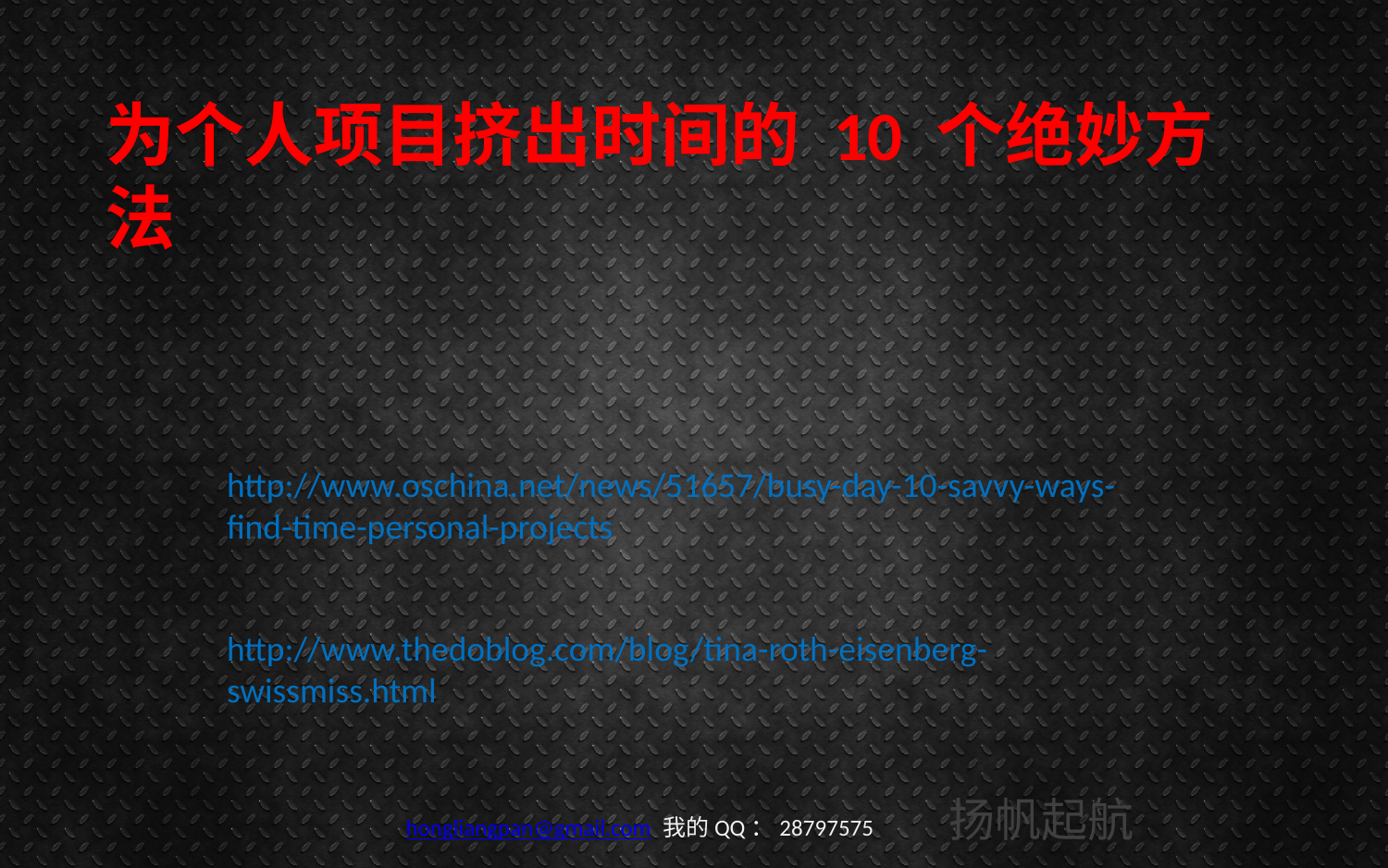

为个人项目挤出时间的 10 个绝妙方法

http://www.oschina.net/news/51657/busy-day-10-savvy-ways-find-time-personal-projects
http://www.thedoblog.com/blog/tina-roth-eisenberg-swissmiss.html
扬帆起航
hongliangpan@gmail.com 我的QQ：28797575